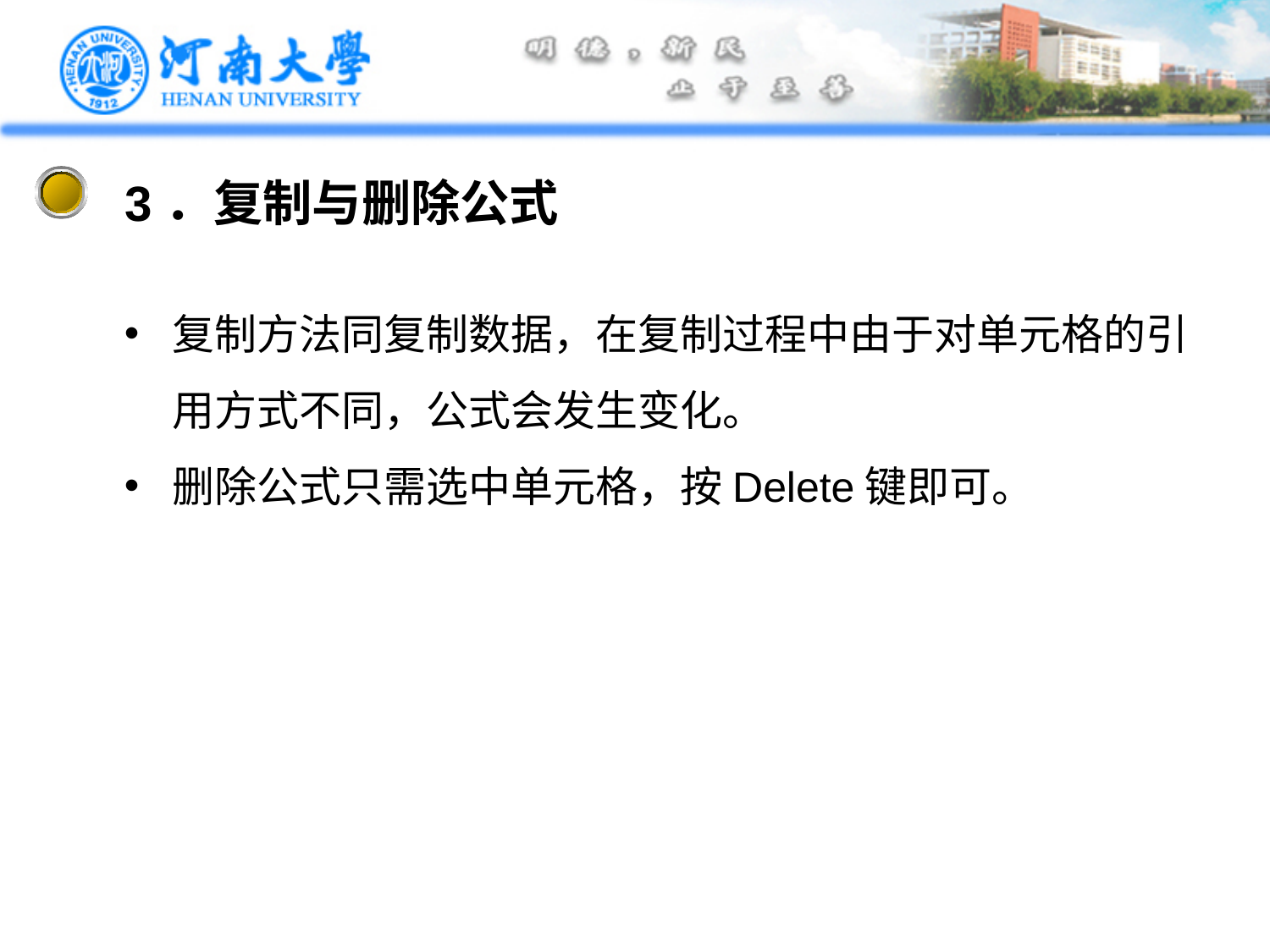

3．复制与删除公式

复制方法同复制数据，在复制过程中由于对单元格的引用方式不同，公式会发生变化。
删除公式只需选中单元格，按Delete键即可。